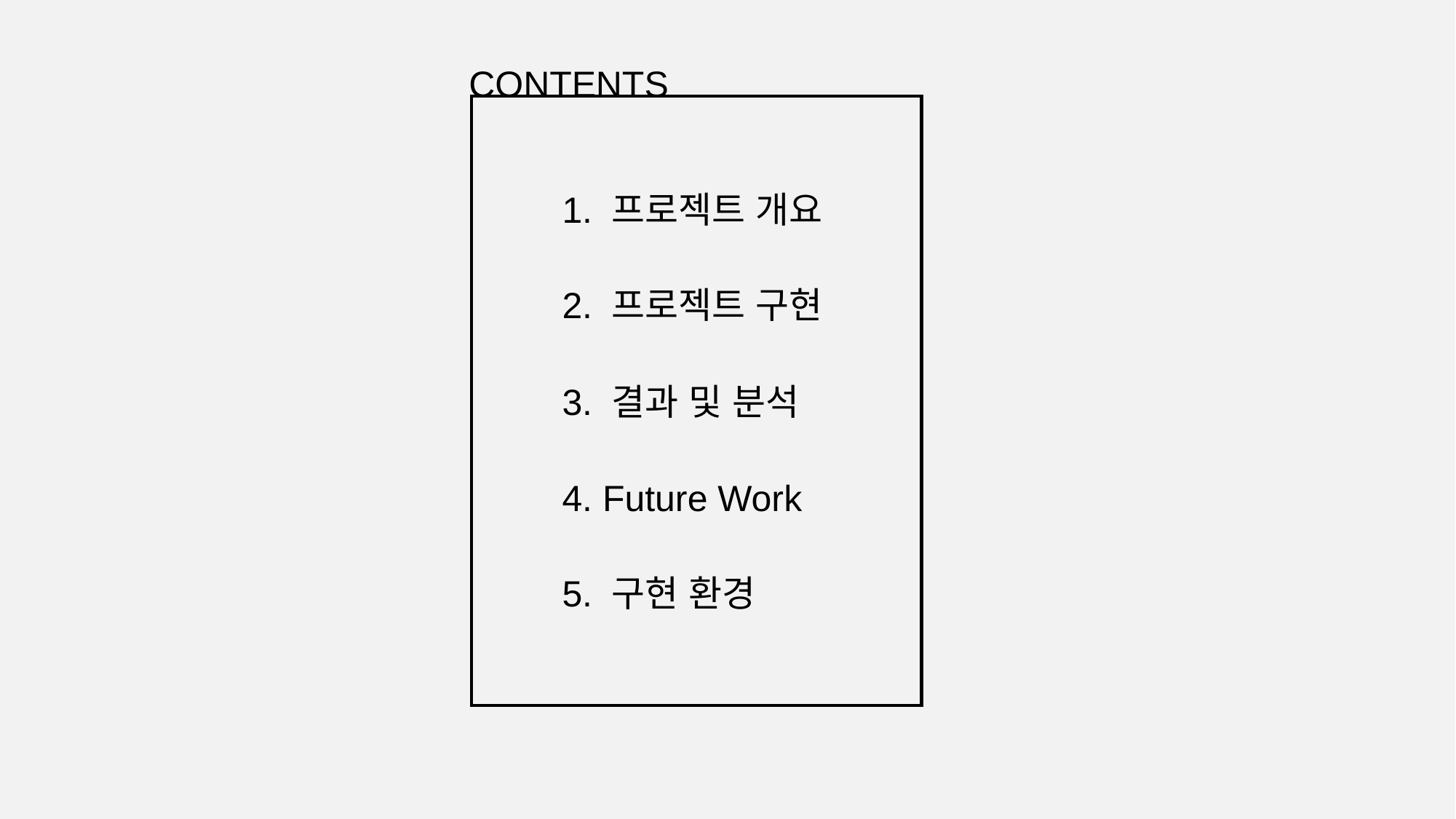

CONTENTS

1. 프로젝트 개요
2. 프로젝트 구현
3. 결과 및 분석
4. Future Work
5. 구현 환경